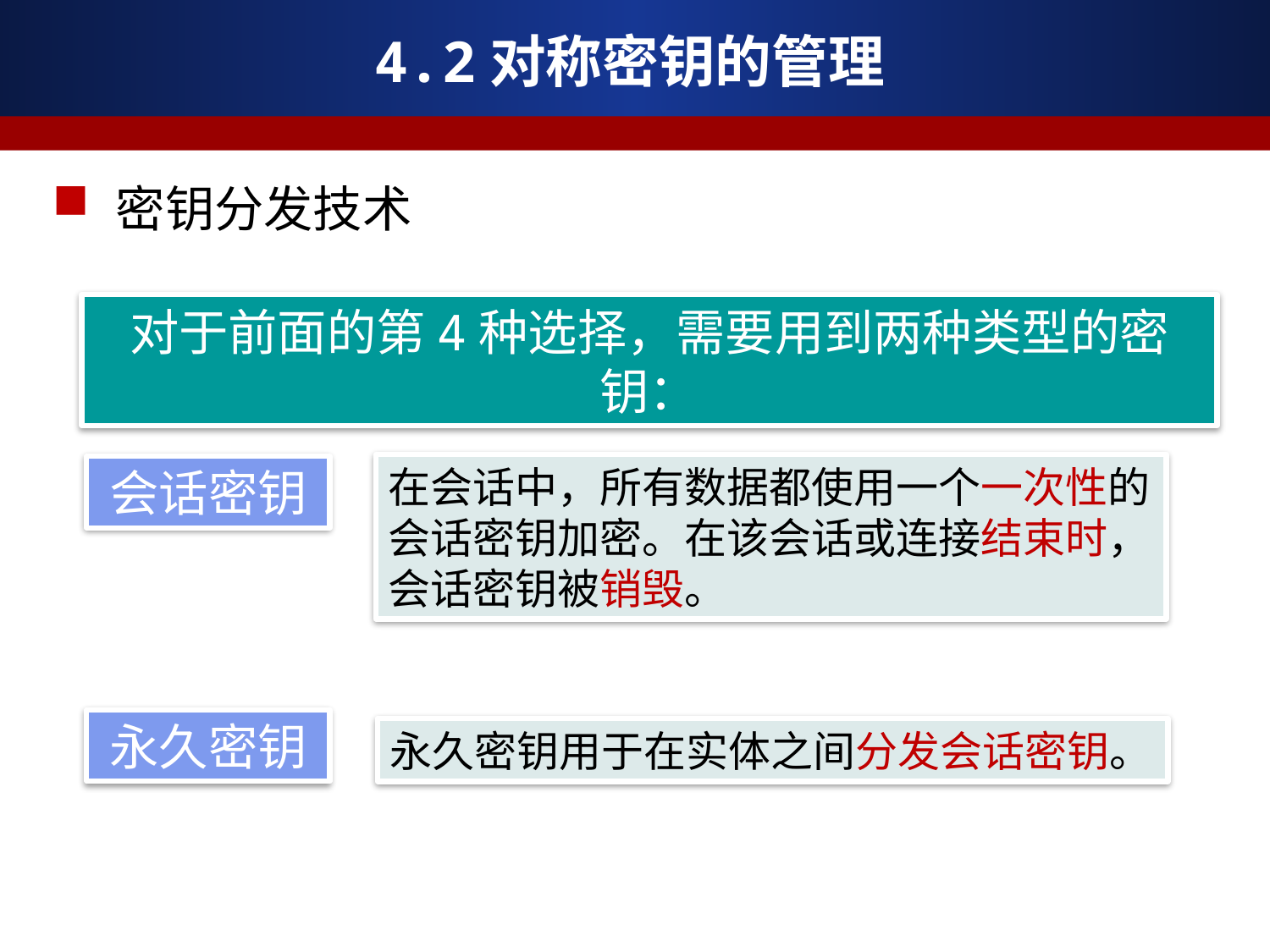

# 4.2对称密钥的管理
密钥分发技术
对于前面的第4种选择，需要用到两种类型的密钥：
在会话中，所有数据都使用一个一次性的会话密钥加密。在该会话或连接结束时，会话密钥被销毁。
会话密钥
永久密钥
永久密钥用于在实体之间分发会话密钥。